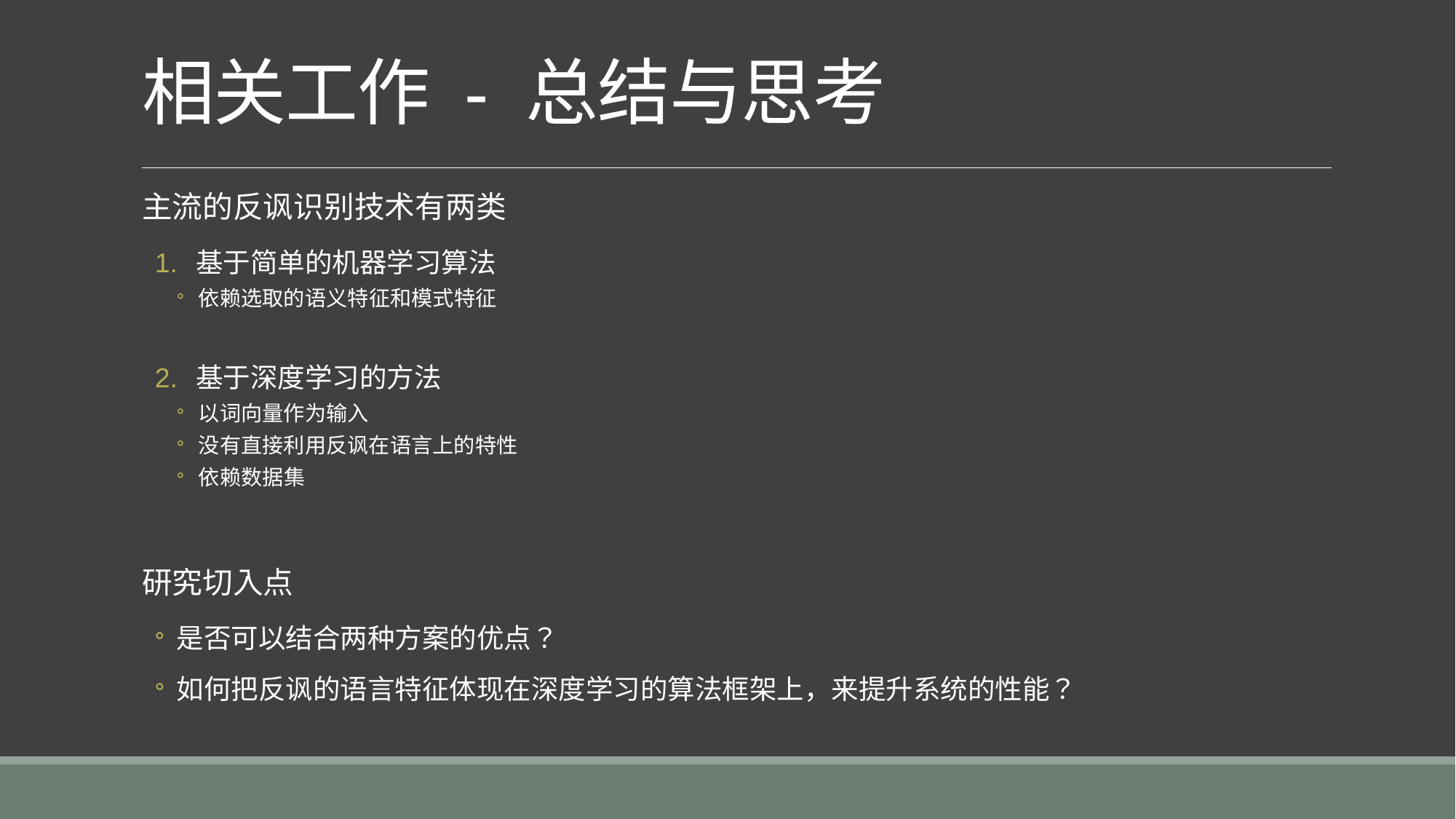

# 相关工作 - 总结与思考
主流的反讽识别技术有两类
基于简单的机器学习算法
依赖选取的语义特征和模式特征

基于深度学习的方法
以词向量作为输入
没有直接利用反讽在语言上的特性
依赖数据集

研究切入点
是否可以结合两种方案的优点？
如何把反讽的语言特征体现在深度学习的算法框架上，来提升系统的性能？